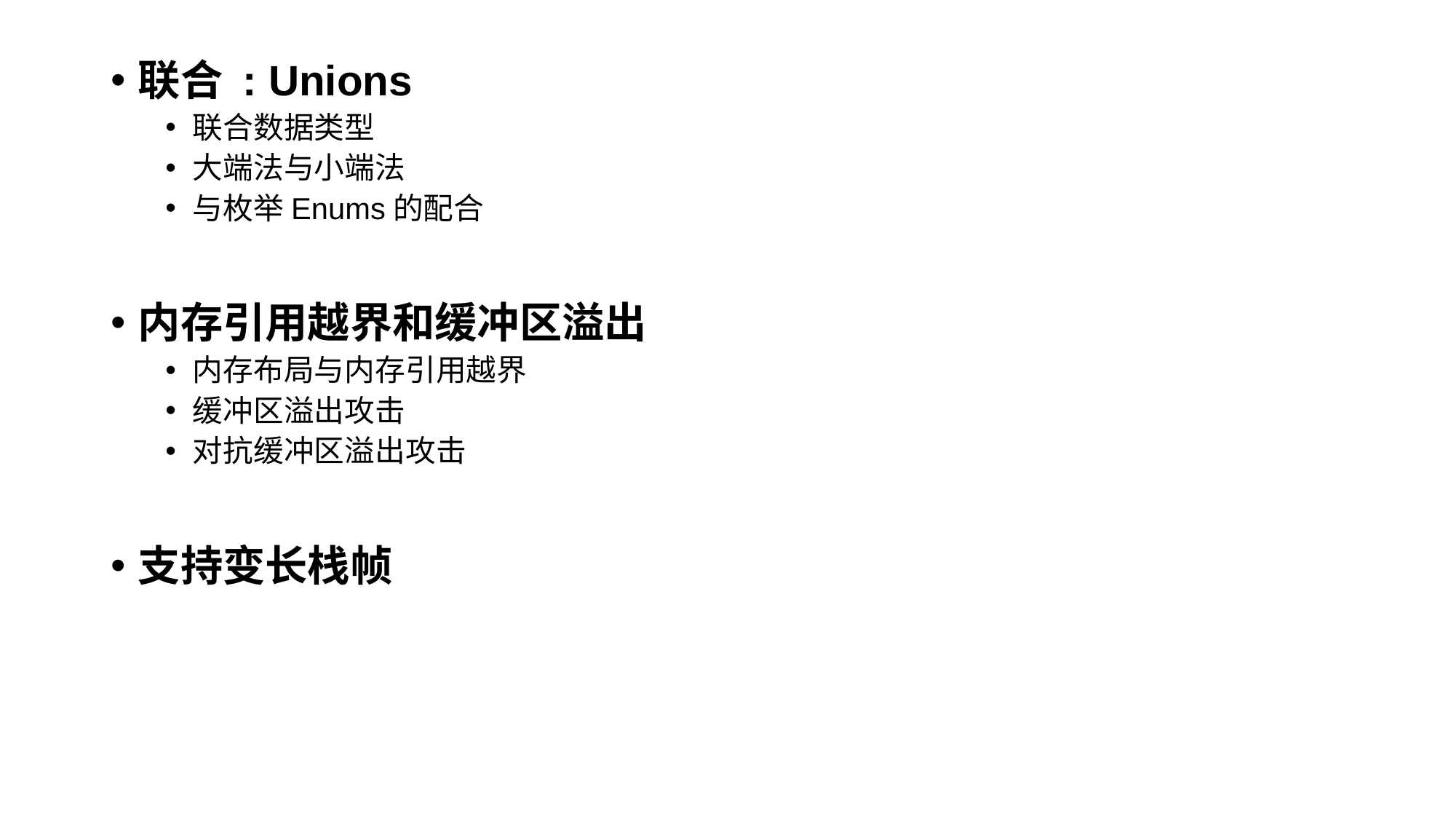

联合 : Unions
联合数据类型
大端法与小端法
与枚举Enums的配合

内存引用越界和缓冲区溢出
内存布局与内存引用越界
缓冲区溢出攻击
对抗缓冲区溢出攻击

支持变长栈帧